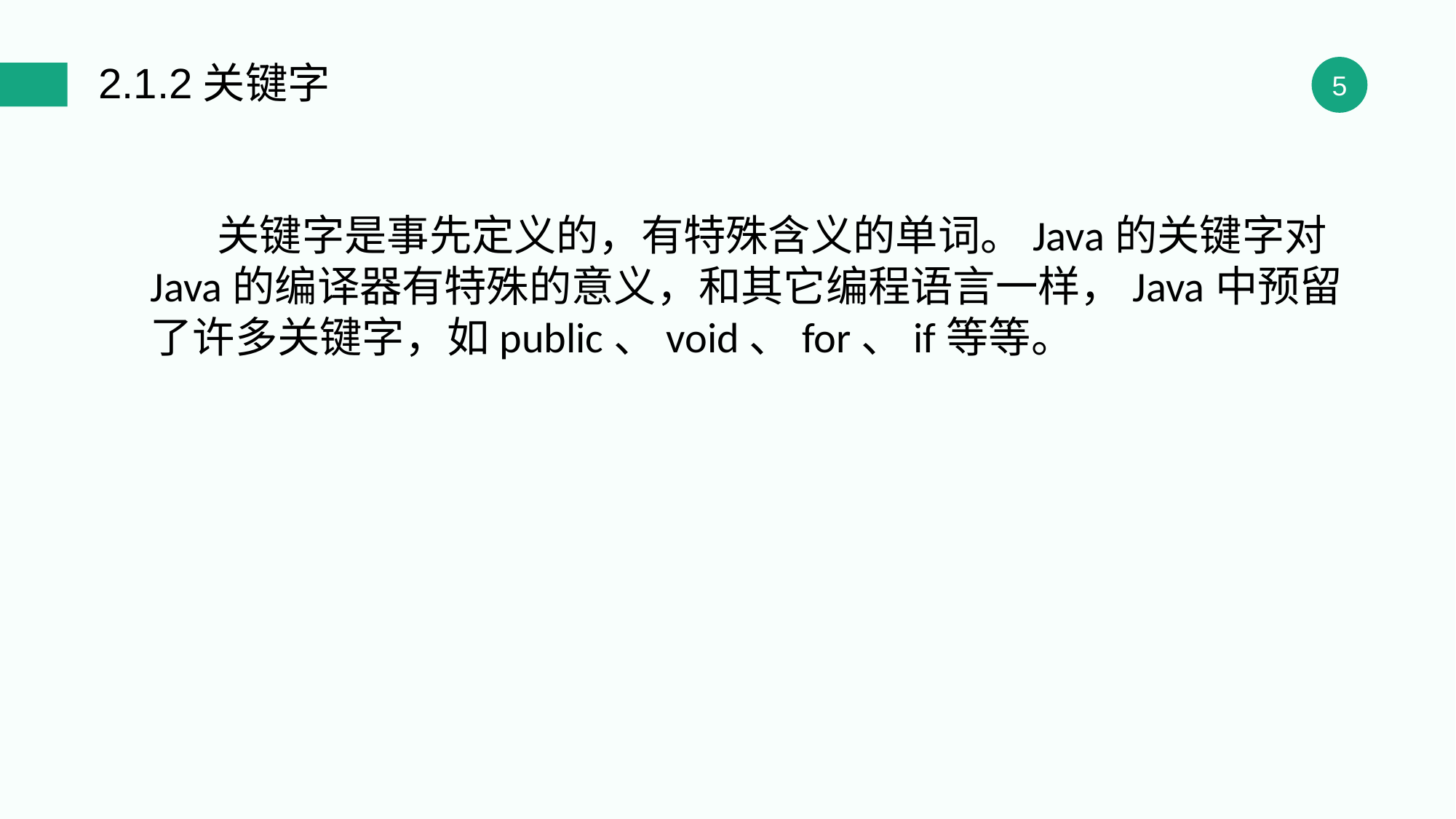

2.1.2关键字
      关键字是事先定义的，有特殊含义的单词。Java的关键字对Java的编译器有特殊的意义，和其它编程语言一样，Java中预留了许多关键字，如public、void、for、if等等。